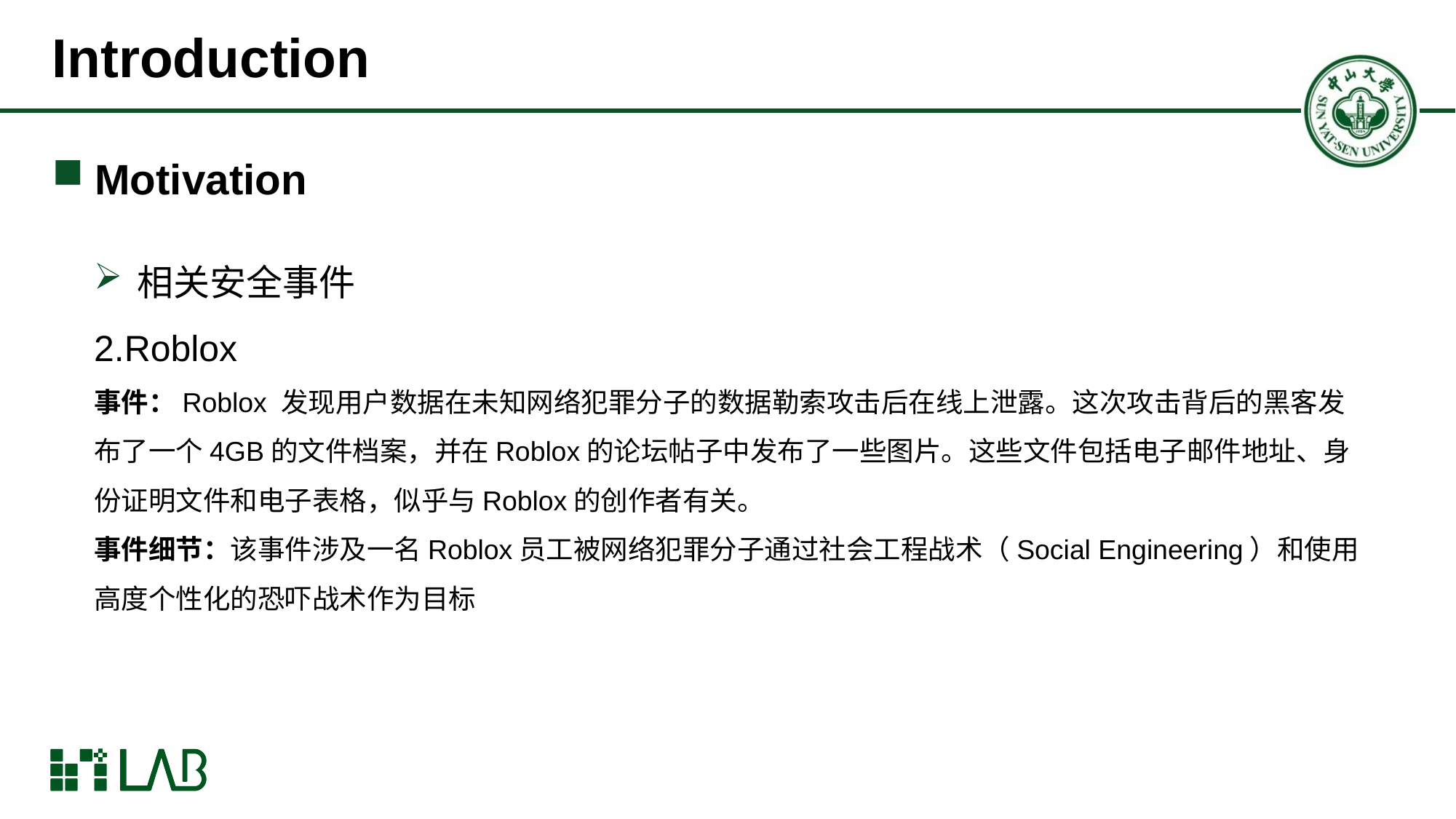

# Introduction
Motivation
相关安全事件
2.Roblox
事件：Roblox 发现用户数据在未知网络犯罪分子的数据勒索攻击后在线上泄露。这次攻击背后的黑客发布了一个4GB的文件档案，并在Roblox的论坛帖子中发布了一些图片。这些文件包括电子邮件地址、身份证明文件和电子表格，似乎与Roblox的创作者有关。
事件细节：该事件涉及一名Roblox员工被网络犯罪分子通过社会工程战术（Social Engineering）和使用高度个性化的恐吓战术作为目标